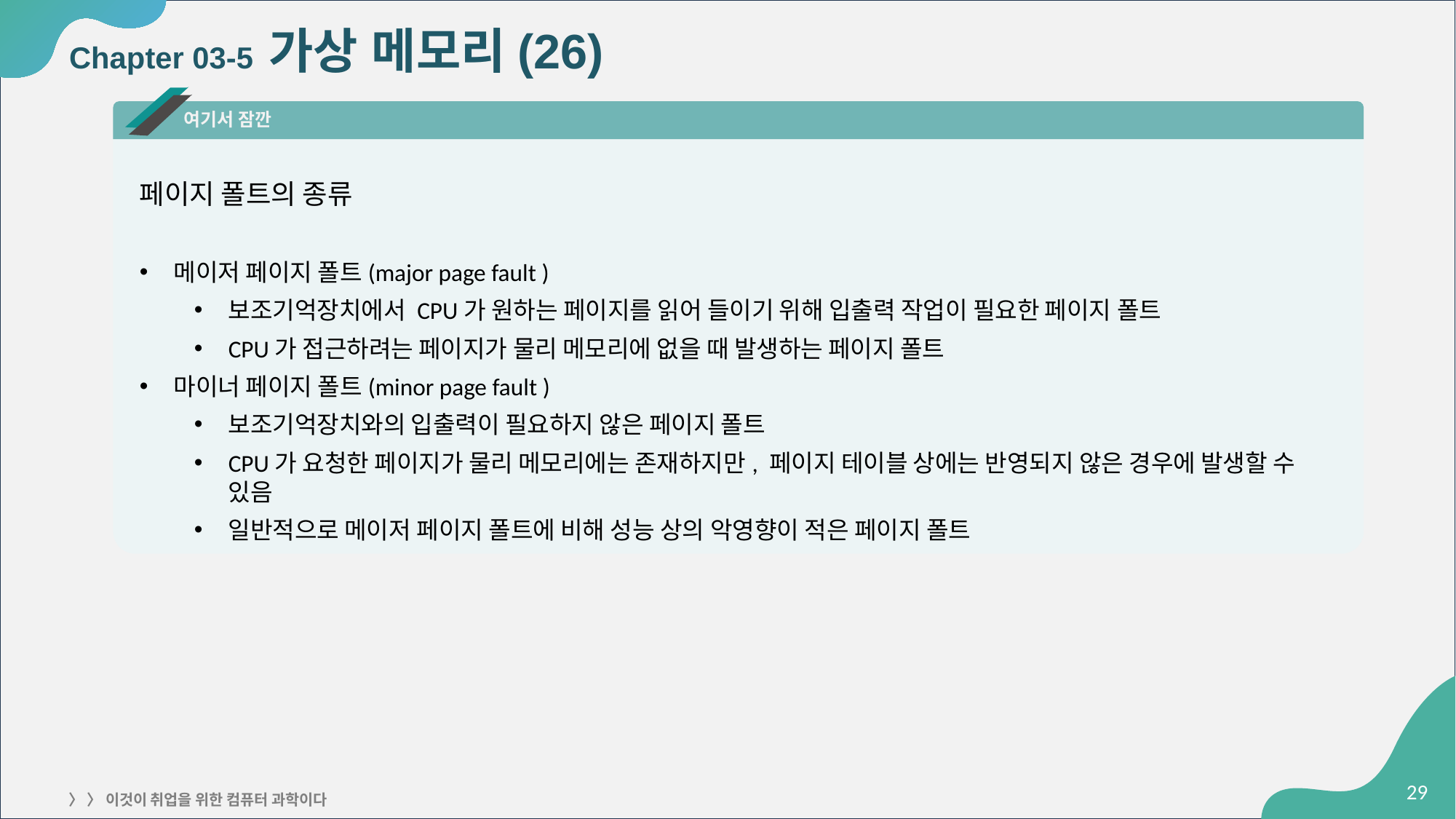

# Chapter 03-5 가상 메모리(26)

여기서 잠깐

페이지 폴트의 종류

메이저 페이지 폴트(major page fault )
보조기억장치에서 CPU가 원하는 페이지를 읽어 들이기 위해 입출력 작업이 필요한 페이지 폴트
CPU가 접근하려는 페이지가 물리 메모리에 없을 때 발생하는 페이지 폴트
마이너 페이지 폴트(minor page fault )
보조기억장치와의 입출력이 필요하지 않은 페이지 폴트
CPU가 요청한 페이지가 물리 메모리에는 존재하지만, 페이지 테이블 상에는 반영되지 않은 경우에 발생할 수 있음
일반적으로 메이저 페이지 폴트에 비해 성능 상의 악영향이 적은 페이지 폴트
29
〉 〉 이것이 취업을 위한 컴퓨터 과학이다